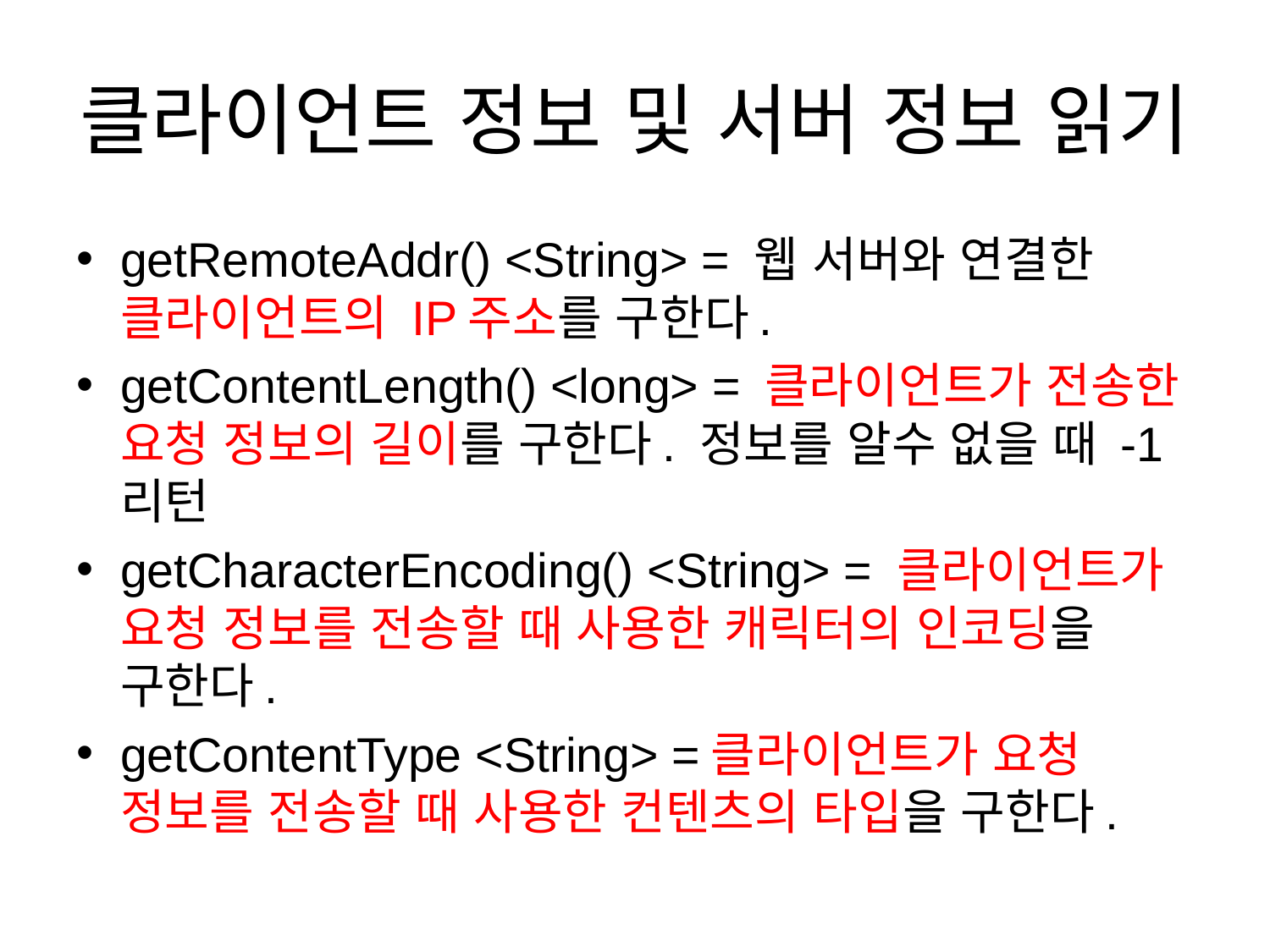

# 클라이언트 정보 및 서버 정보 읽기
getRemoteAddr() <String> = 웹 서버와 연결한 클라이언트의 IP주소를 구한다.
getContentLength() <long> = 클라이언트가 전송한 요청 정보의 길이를 구한다. 정보를 알수 없을 때 -1 리턴
getCharacterEncoding() <String> = 클라이언트가 요청 정보를 전송할 때 사용한 캐릭터의 인코딩을 구한다.
getContentType <String> =클라이언트가 요청 정보를 전송할 때 사용한 컨텐츠의 타입을 구한다.